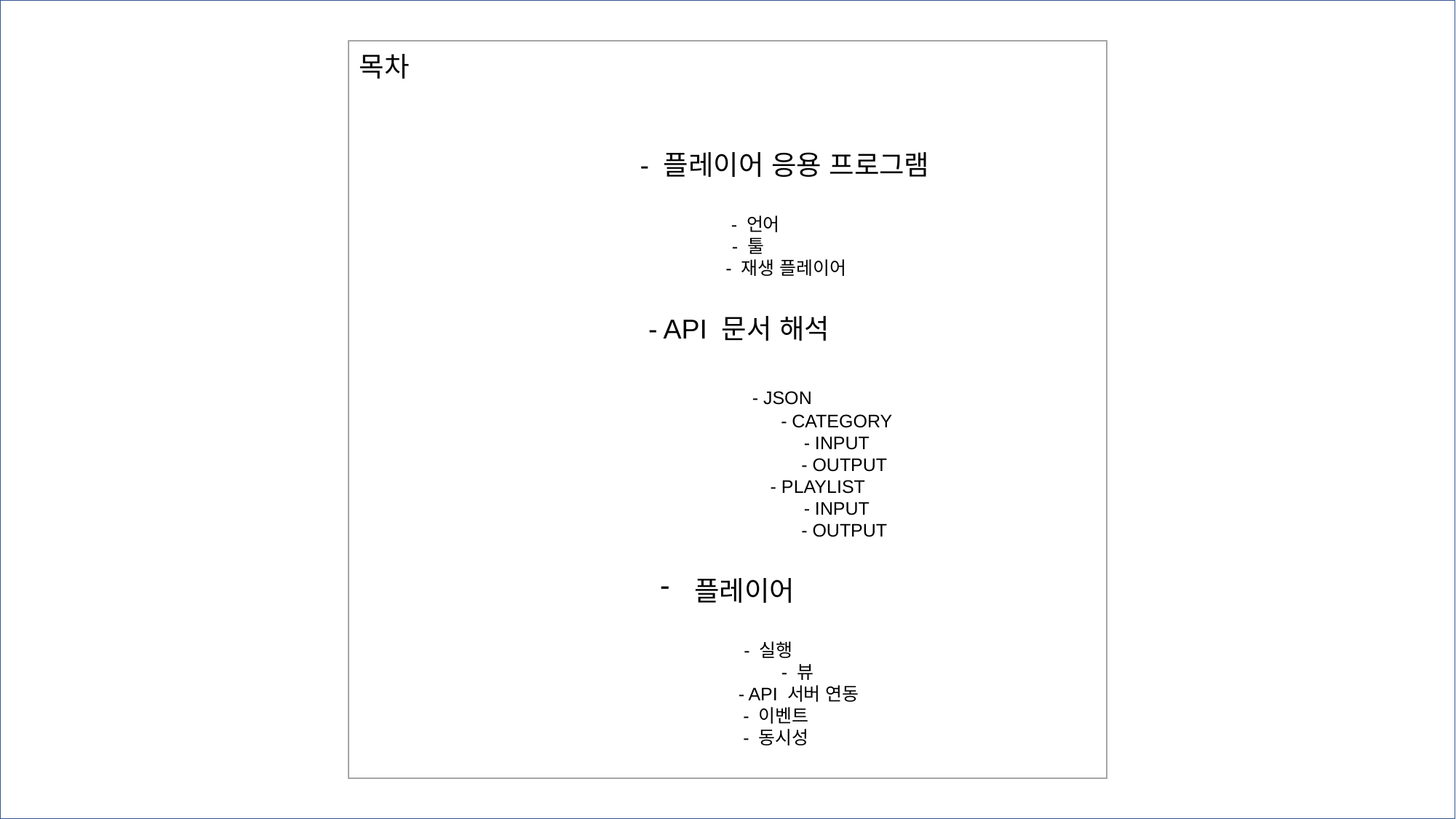

목차

               - 플레이어 응용 프로그램

           - 언어
        - 툴
                       - 재생 플레이어

   - API 문서 해석

	- JSON
		- CATEGORY
		- INPUT
		   - OUTPUT
	              - PLAYLIST
		- INPUT
		   - OUTPUT

플레이어

                - 실행
	      - 뷰
                            - API 서버 연동
                   - 이벤트
                   - 동시성